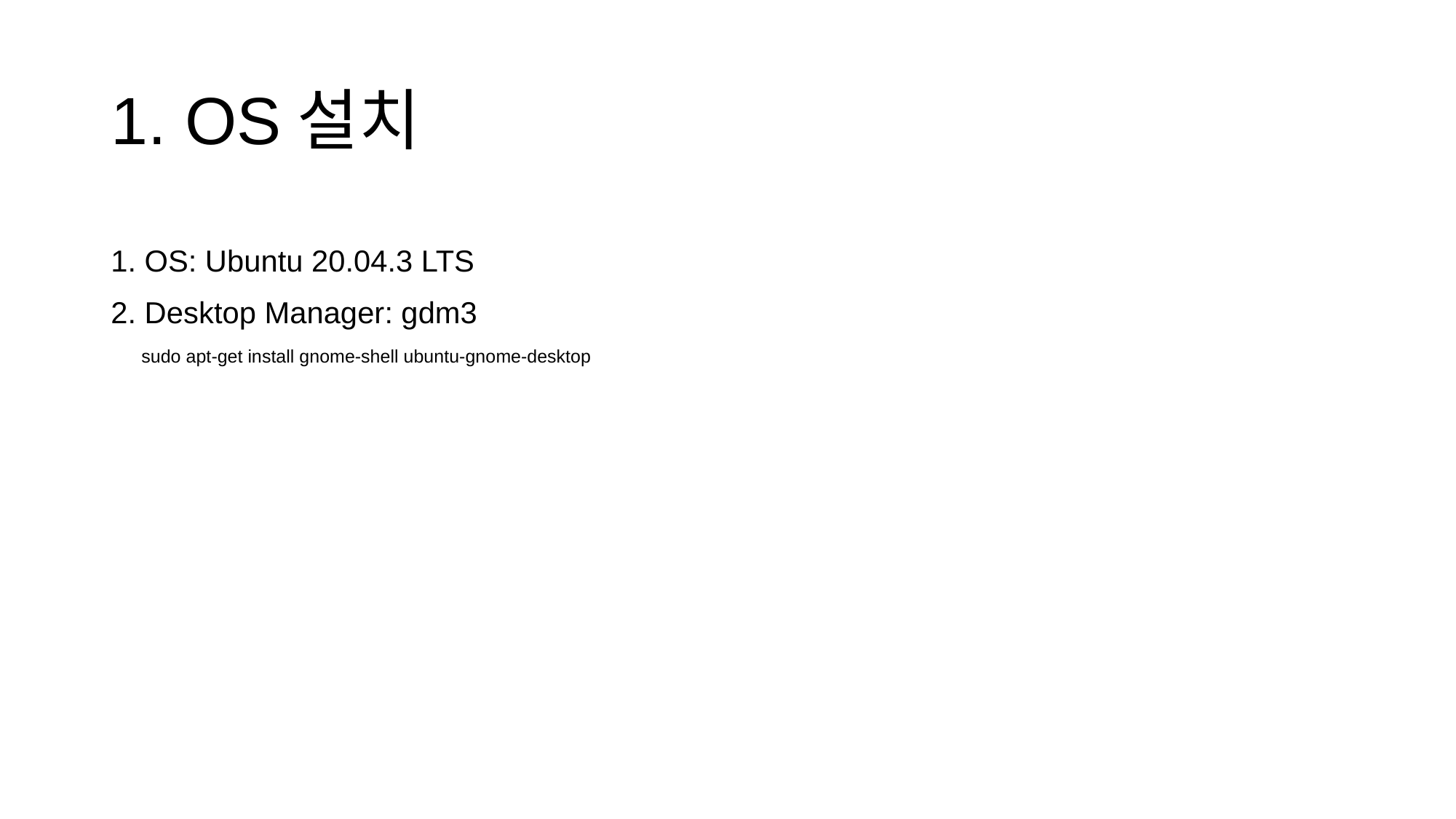

# 1. OS설치
1. OS: Ubuntu 20.04.3 LTS
2. Desktop Manager: gdm3
      sudo apt-get install gnome-shell ubuntu-gnome-desktop